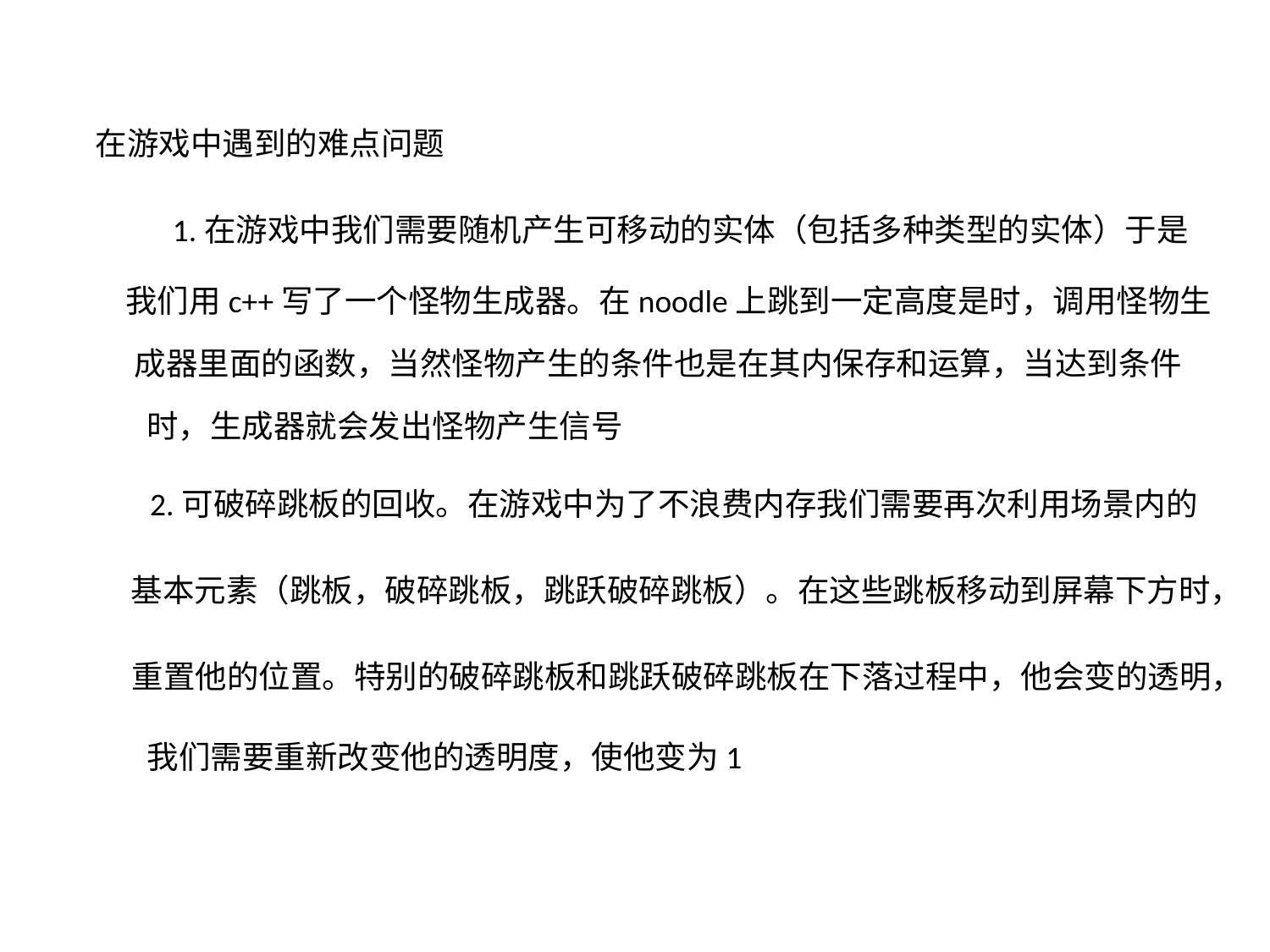

在游戏中遇到的难点问题
1.在游戏中我们需要随机产生可移动的实体（包括多种类型的实体）于是
我们用c++写了一个怪物生成器。在noodle上跳到一定高度是时，调用怪物生
成器里面的函数，当然怪物产生的条件也是在其内保存和运算，当达到条件
时，生成器就会发出怪物产生信号
2.可破碎跳板的回收。在游戏中为了不浪费内存我们需要再次利用场景内的
基本元素（跳板，破碎跳板，跳跃破碎跳板）。在这些跳板移动到屏幕下方时，
重置他的位置。特别的破碎跳板和跳跃破碎跳板在下落过程中，他会变的透明，
我们需要重新改变他的透明度，使他变为1